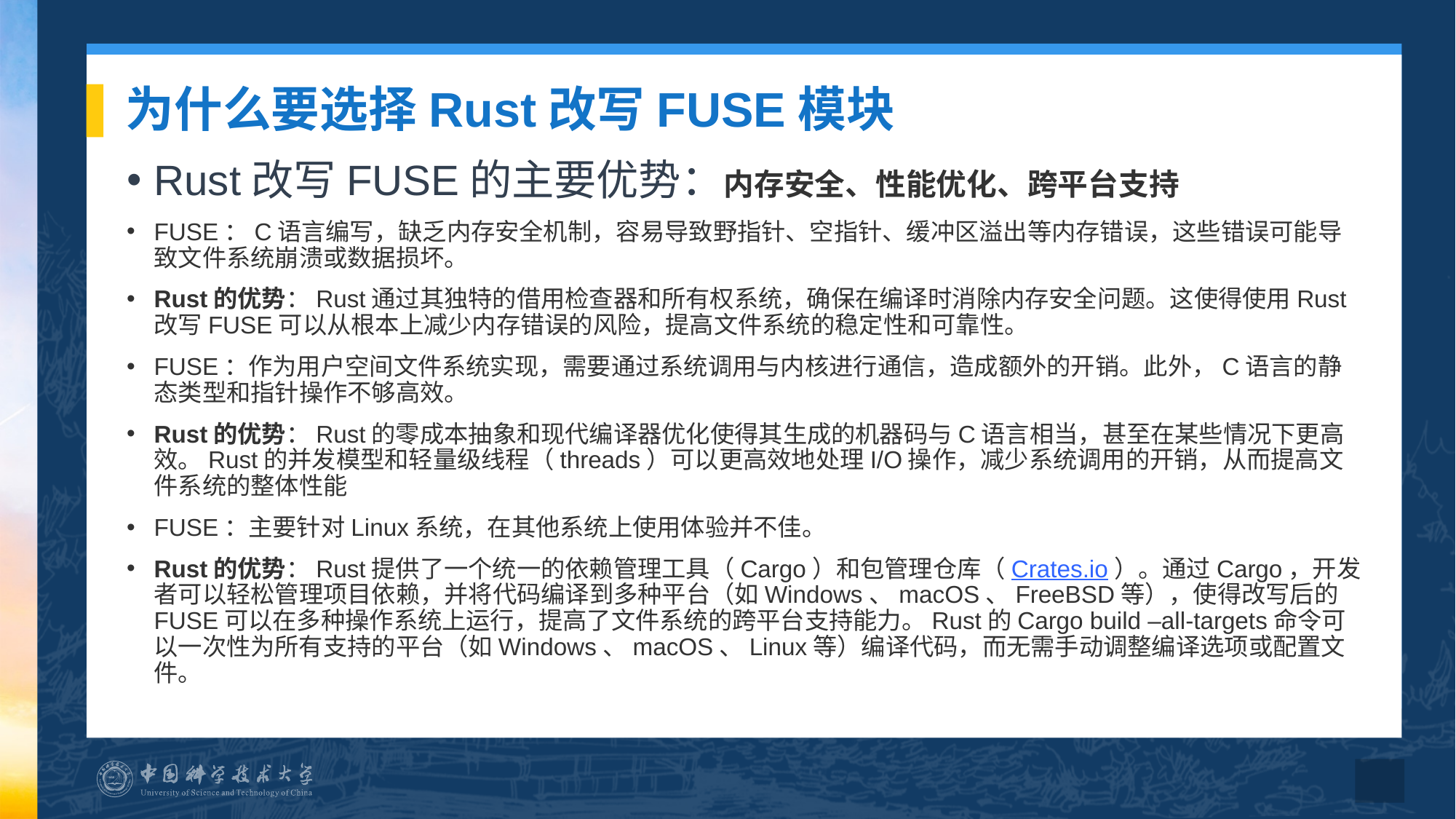

# 为什么要选择Rust改写FUSE模块
Rust改写FUSE的主要优势：内存安全、性能优化、跨平台支持
FUSE：C语言编写，缺乏内存安全机制，容易导致野指针、空指针、缓冲区溢出等内存错误，这些错误可能导致文件系统崩溃或数据损坏。
Rust的优势：Rust通过其独特的借用检查器和所有权系统，确保在编译时消除内存安全问题。这使得使用Rust改写FUSE可以从根本上减少内存错误的风险，提高文件系统的稳定性和可靠性。
FUSE：作为用户空间文件系统实现，需要通过系统调用与内核进行通信，造成额外的开销。此外，C语言的静态类型和指针操作不够高效。
Rust的优势：Rust的零成本抽象和现代编译器优化使得其生成的机器码与C语言相当，甚至在某些情况下更高效。Rust的并发模型和轻量级线程（threads）可以更高效地处理I/O操作，减少系统调用的开销，从而提高文件系统的整体性能
FUSE：主要针对Linux系统，在其他系统上使用体验并不佳。
Rust的优势：Rust提供了一个统一的依赖管理工具（Cargo）和包管理仓库（Crates.io）。通过Cargo，开发者可以轻松管理项目依赖，并将代码编译到多种平台（如Windows、macOS、FreeBSD等），使得改写后的FUSE可以在多种操作系统上运行，提高了文件系统的跨平台支持能力。Rust的Cargo build –all-targets命令可以一次性为所有支持的平台（如Windows、macOS、Linux等）编译代码，而无需手动调整编译选项或配置文件。
19